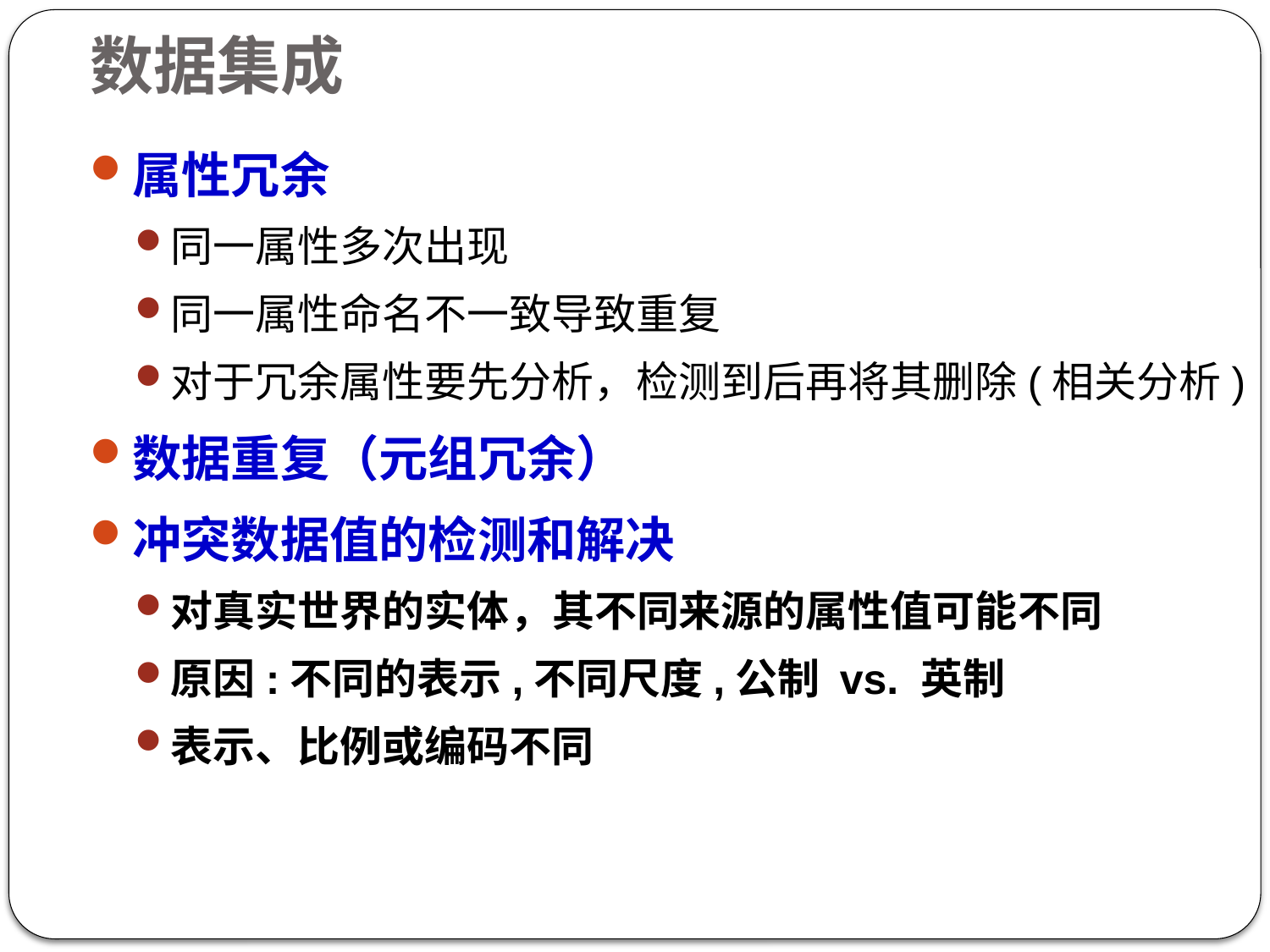

数据集成
属性冗余
同一属性多次出现
同一属性命名不一致导致重复
对于冗余属性要先分析，检测到后再将其删除(相关分析)
数据重复（元组冗余）
冲突数据值的检测和解决
对真实世界的实体，其不同来源的属性值可能不同
原因:不同的表示,不同尺度,公制 vs. 英制
表示、比例或编码不同
38